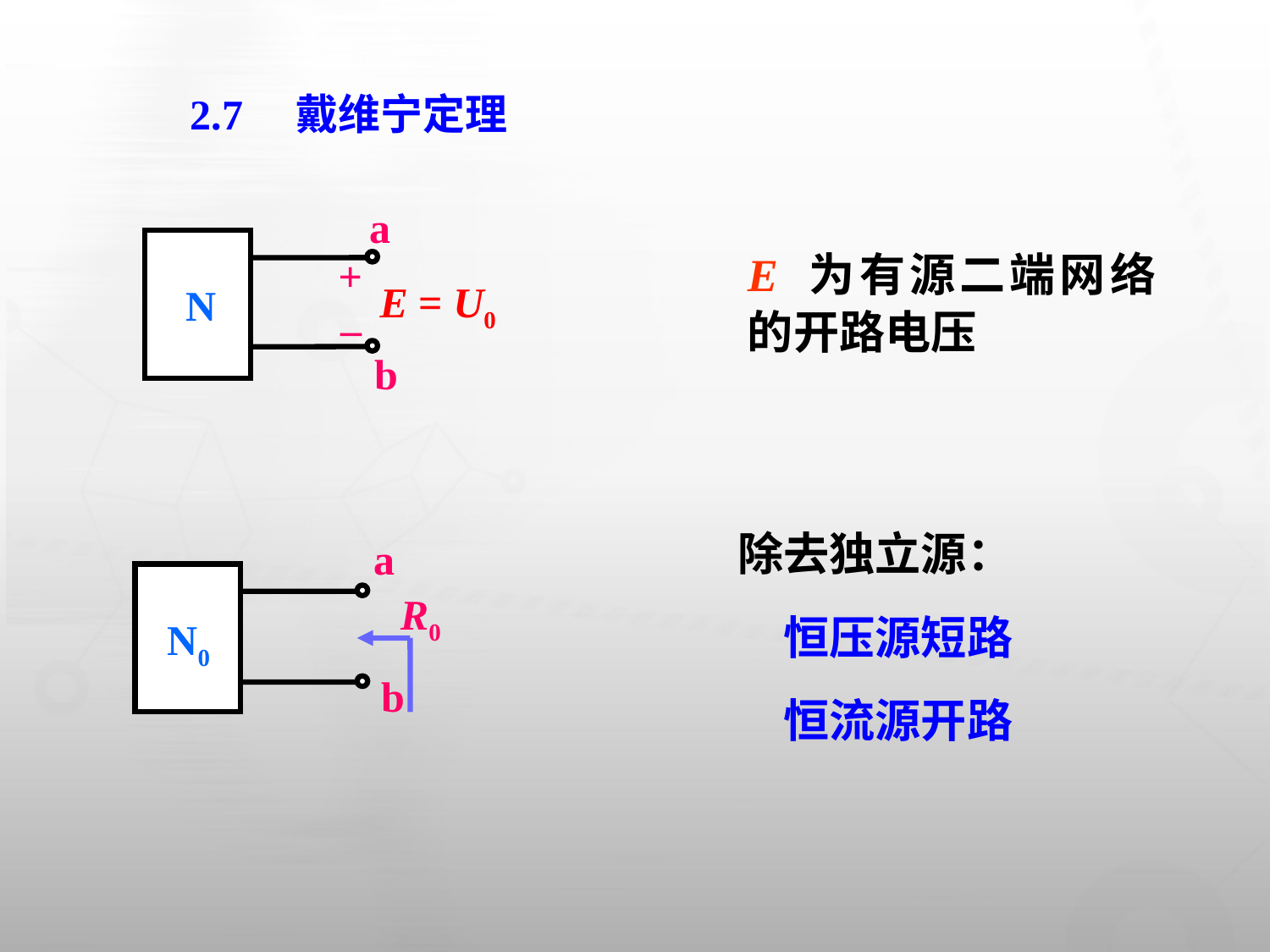

2.7　戴维宁定理

a

+

N
    E = U0
–

b

E 为有源二端网络的开路电压
a

R0

N0

b

除去独立源：
　恒压源短路
　恒流源开路